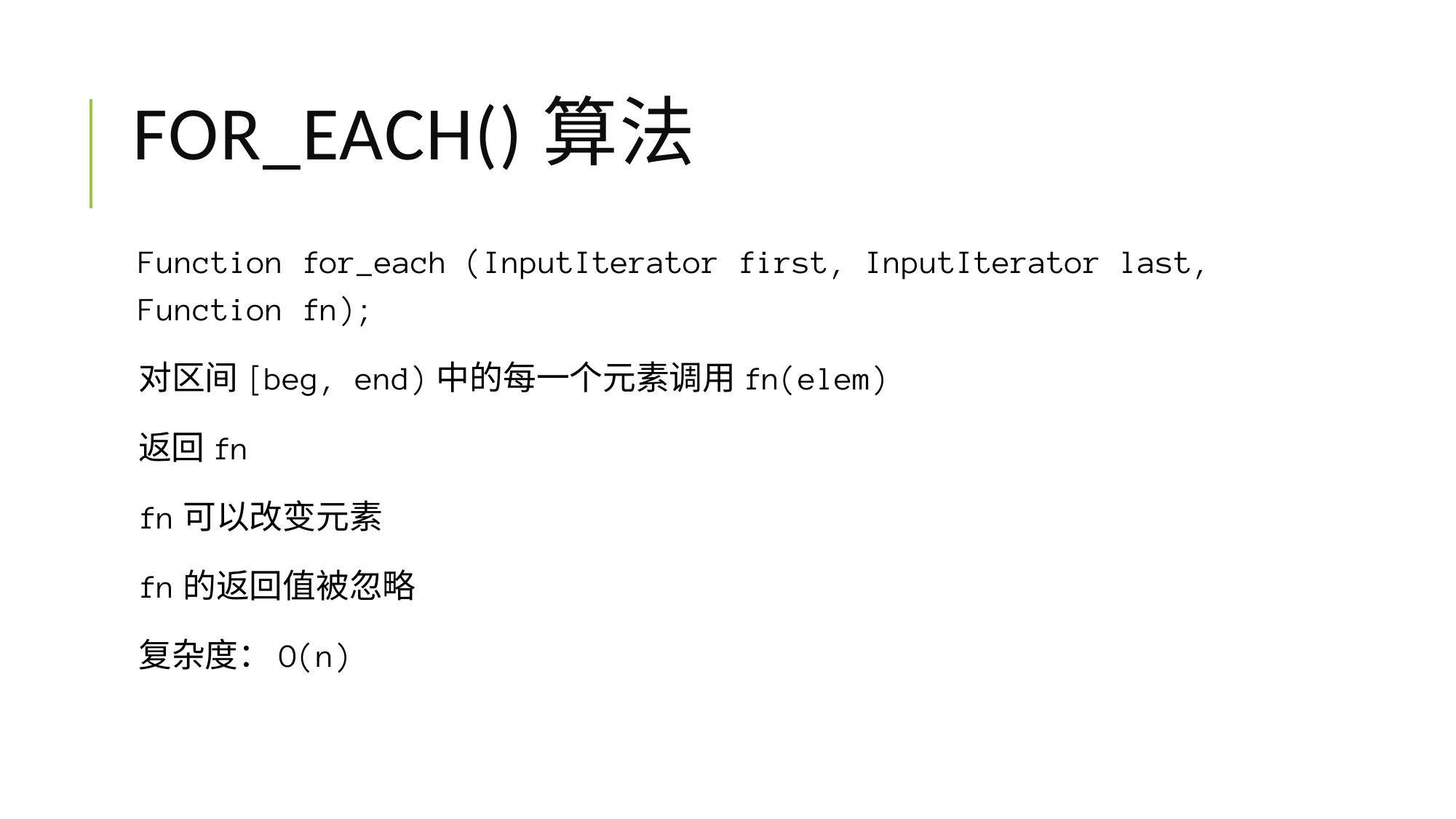

# for_each()算法
Function for_each (InputIterator first, InputIterator last, Function fn);
对区间[beg, end)中的每一个元素调用fn(elem)
返回fn
fn可以改变元素
fn的返回值被忽略
复杂度：O(n)